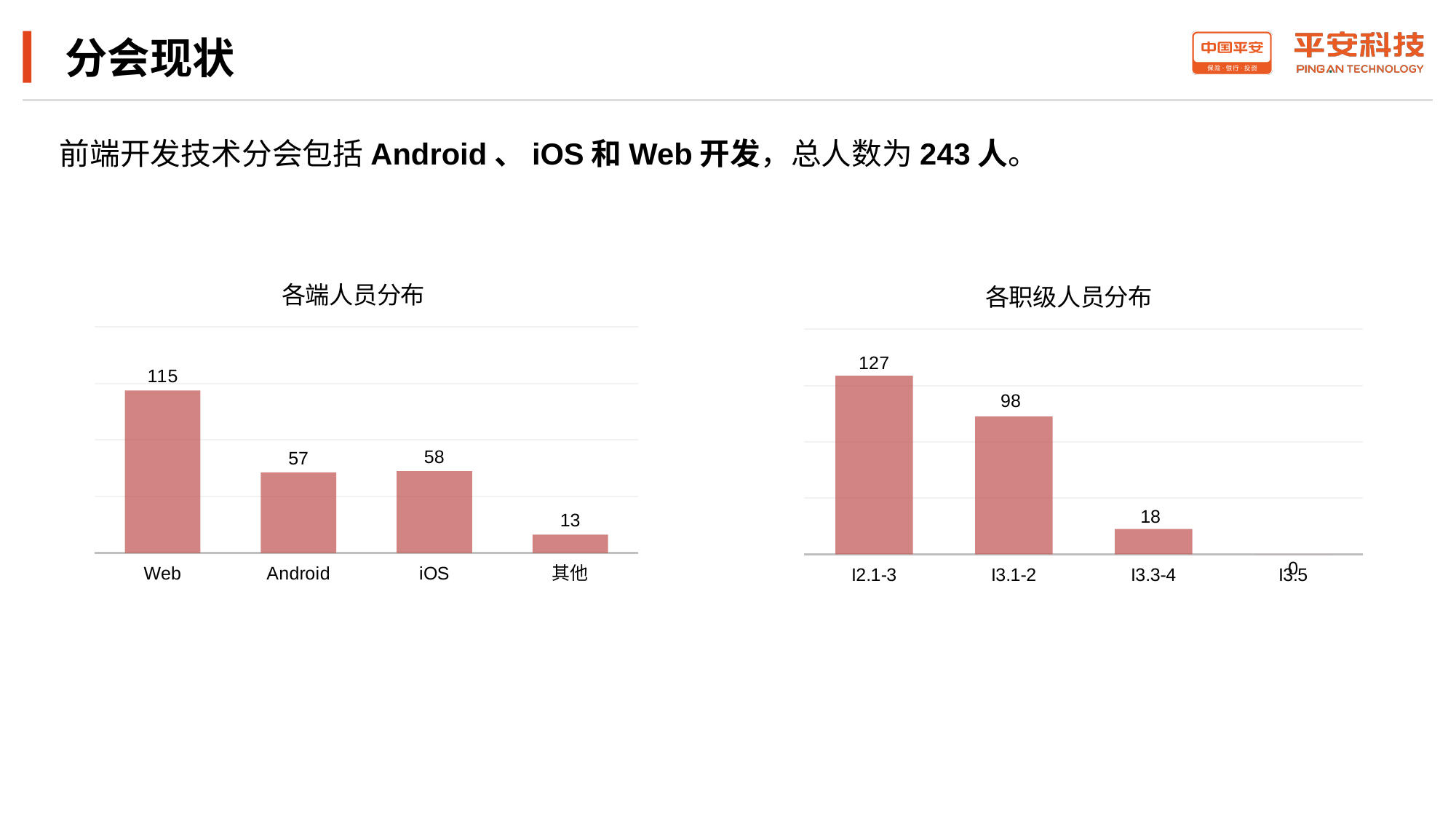

分会现状
前端开发技术分会包括Android、iOS和Web开发，总人数为243人。

### Chart: 各端人员分布

| Category | 2017年 |
|---|---|
| Web | 115.0 |
| Android | 57.0 |
| iOS | 58.0 |
| 其他 | 13.0 |

### Chart: 各职级人员分布

| Category | 2017年 |
|---|---|
| I2.1-3 | 127.0 |
| I3.1-2 | 98.0 |
| I3.3-4 | 18.0 |
| I3.5 | 0.0 |